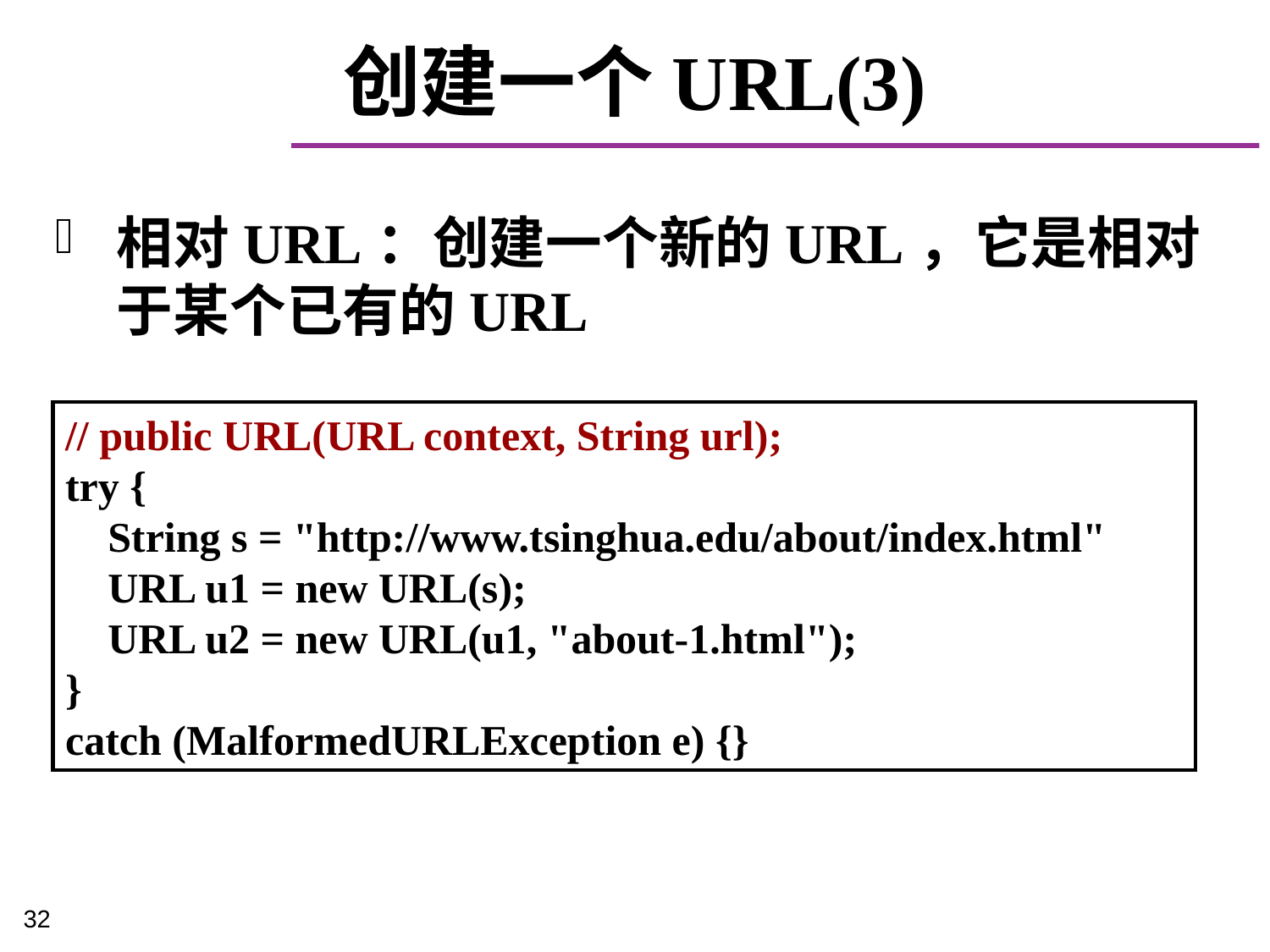

# 创建一个URL(3)
相对URL：创建一个新的URL，它是相对于某个已有的URL
// public URL(URL context, String url);
try {
    String s = "http://www.tsinghua.edu/about/index.html"
    URL u1 = new URL(s);
    URL u2 = new URL(u1, "about-1.html");
}
catch (MalformedURLException e) {}
32